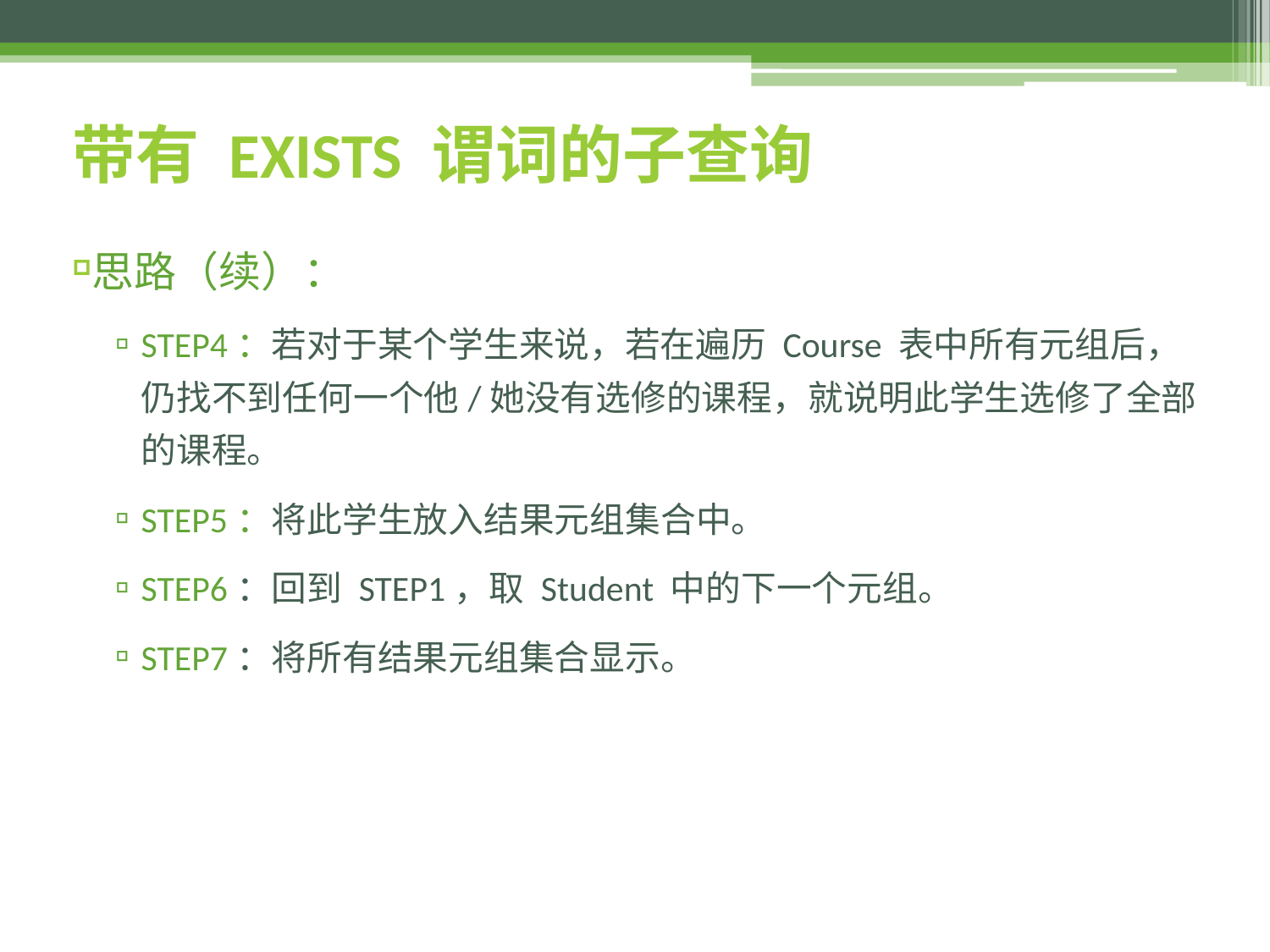

# 带有 EXISTS 谓词的子查询
思路（续）：
STEP4：若对于某个学生来说，若在遍历 Course 表中所有元组后，仍找不到任何一个他/她没有选修的课程，就说明此学生选修了全部的课程。
STEP5：将此学生放入结果元组集合中。
STEP6：回到 STEP1，取 Student 中的下一个元组。
STEP7：将所有结果元组集合显示。